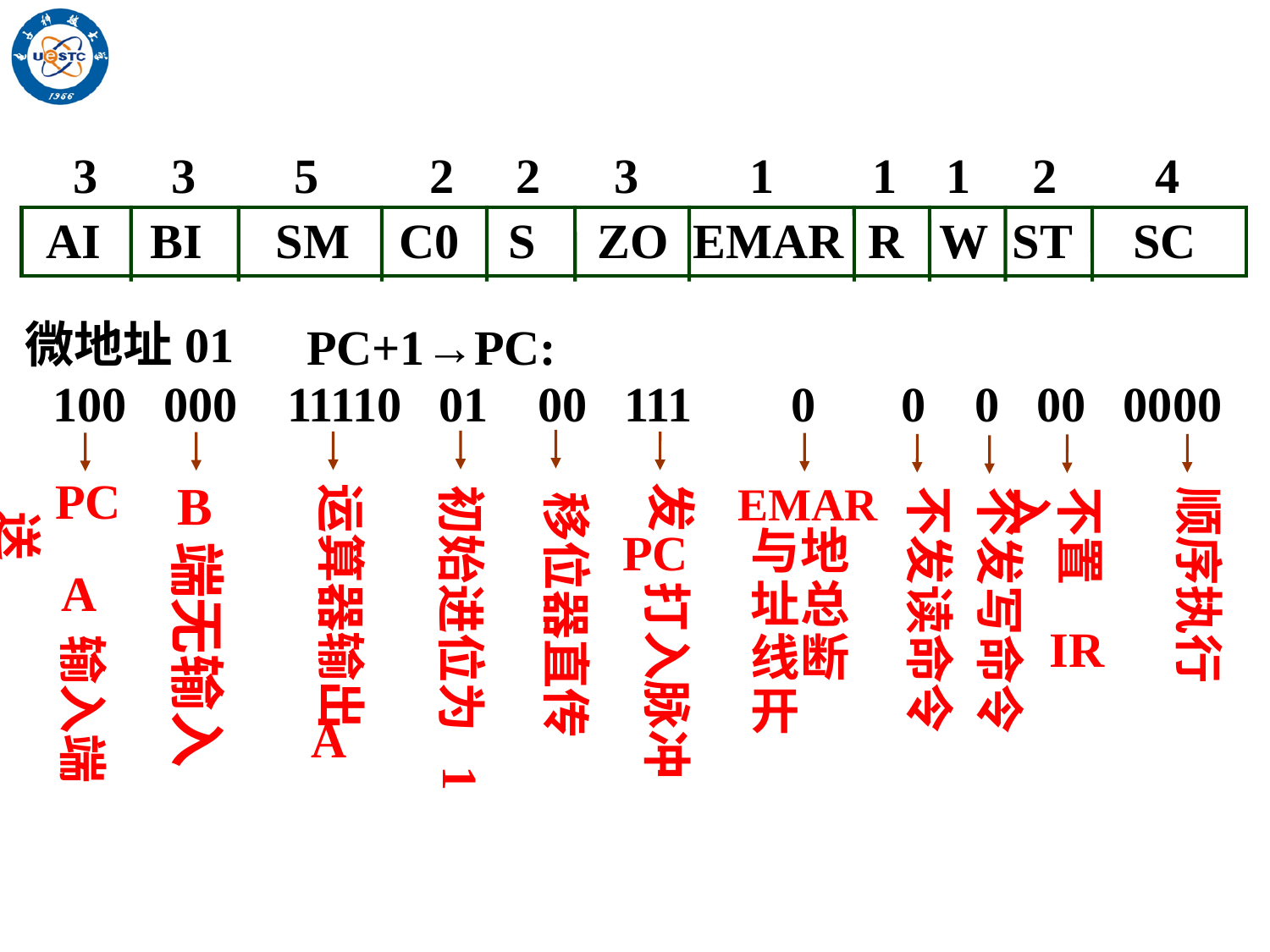

3      3        5         2     2      3         1        1    1     2        4
 AI    BI      SM    C0    S     ZO  EMAR  R   W  ST     SC

微地址01
PC+1→PC:
 100   000    11110   01    00   111        0       0    0   00   0000

PC
 送
A
输入端
B
端无输入
EMAR
与地址总线断开
发
PC
打入脉冲
运算器输出
A
初始进位为  1
不发读命令
顺序执行
不置入
 IR
不发写命令
移位器直传